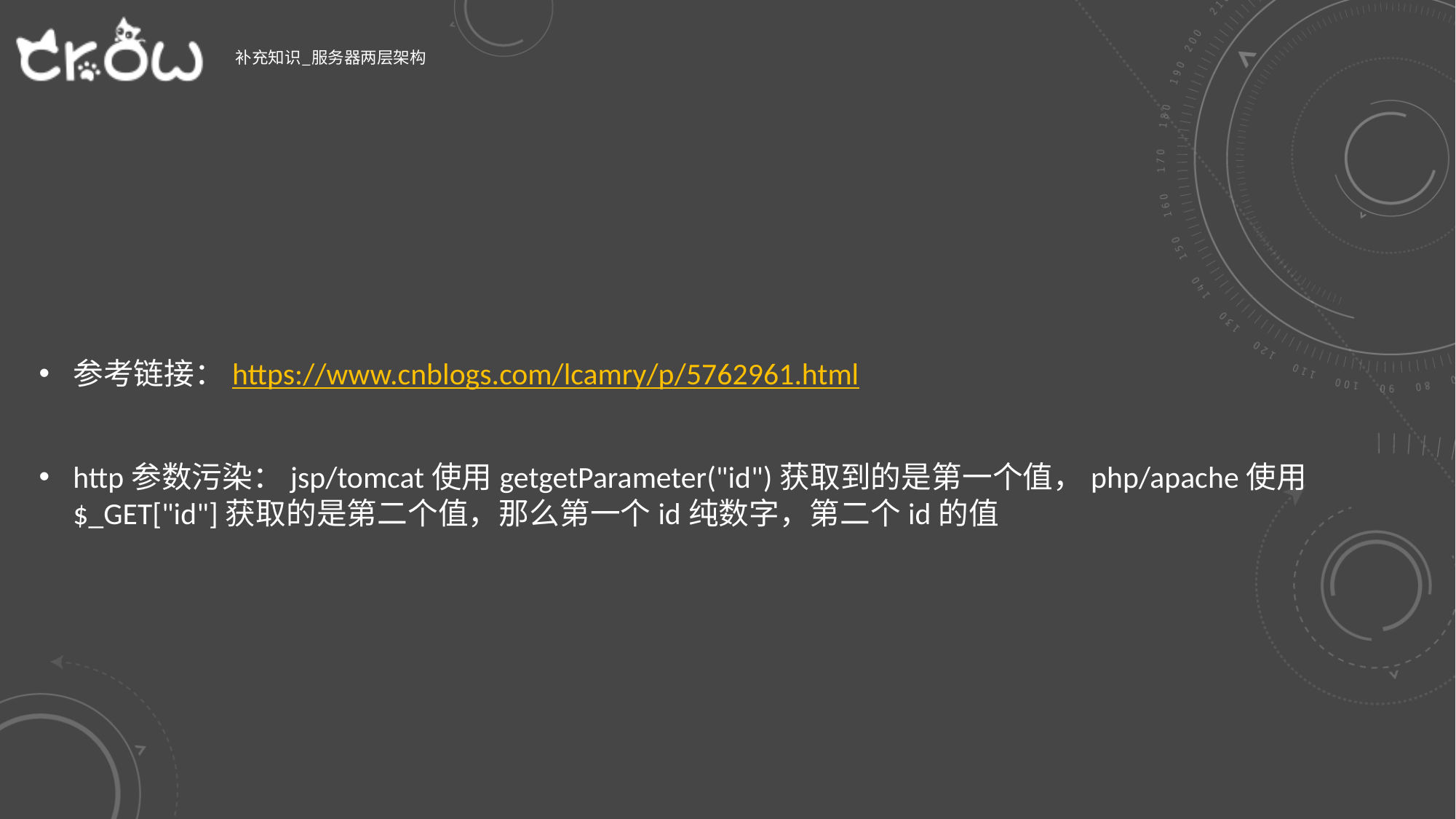

# 补充知识_服务器两层架构
参考链接：https://www.cnblogs.com/lcamry/p/5762961.html

http参数污染：jsp/tomcat使用getgetParameter("id")获取到的是第一个值，php/apache使用$_GET["id"]获取的是第二个值，那么第一个id纯数字，第二个id的值